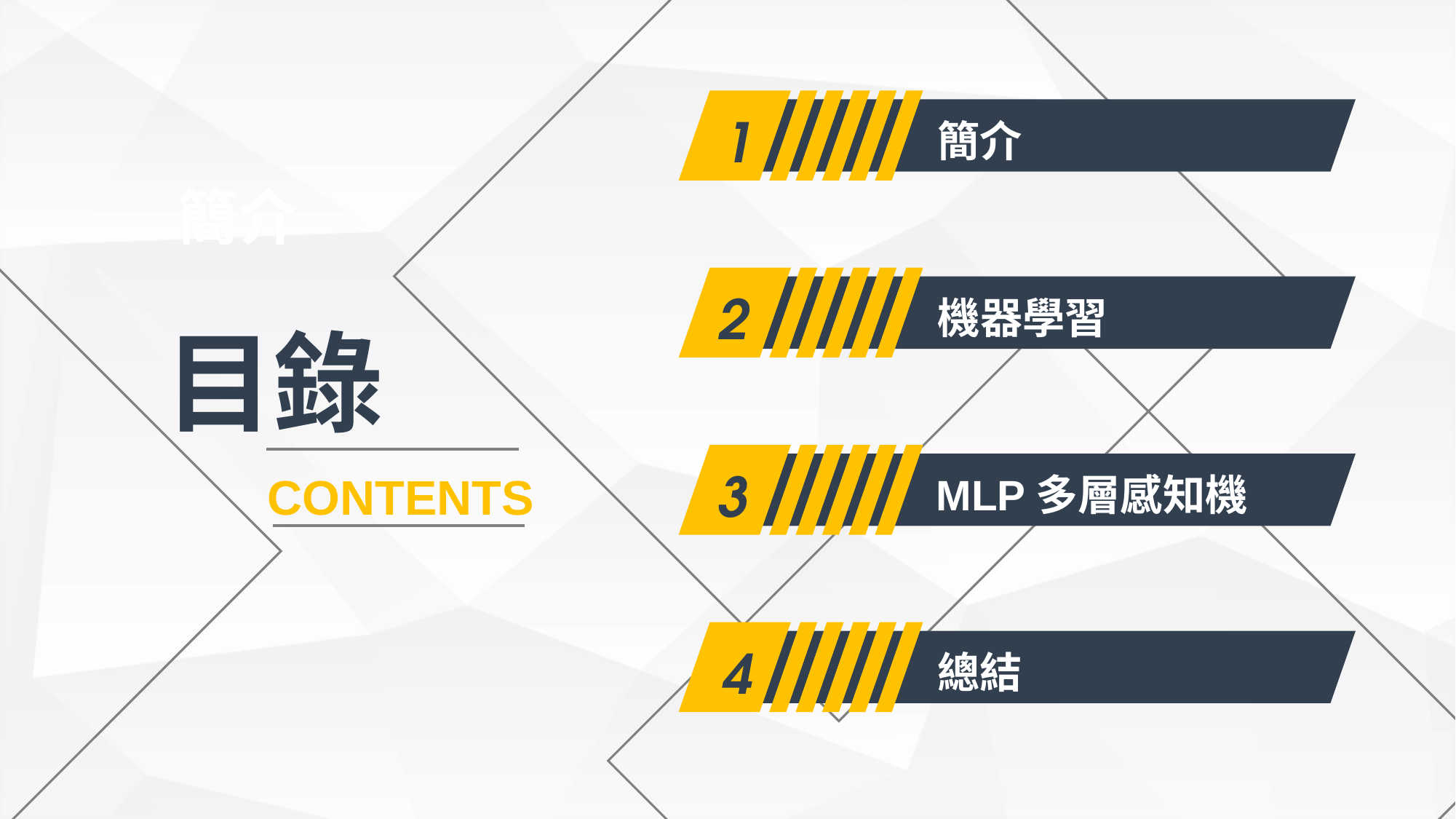

1
簡介
簡介

2
機器學習
目錄

3
MLP多層感知機

CONTENTS

4
總結
01